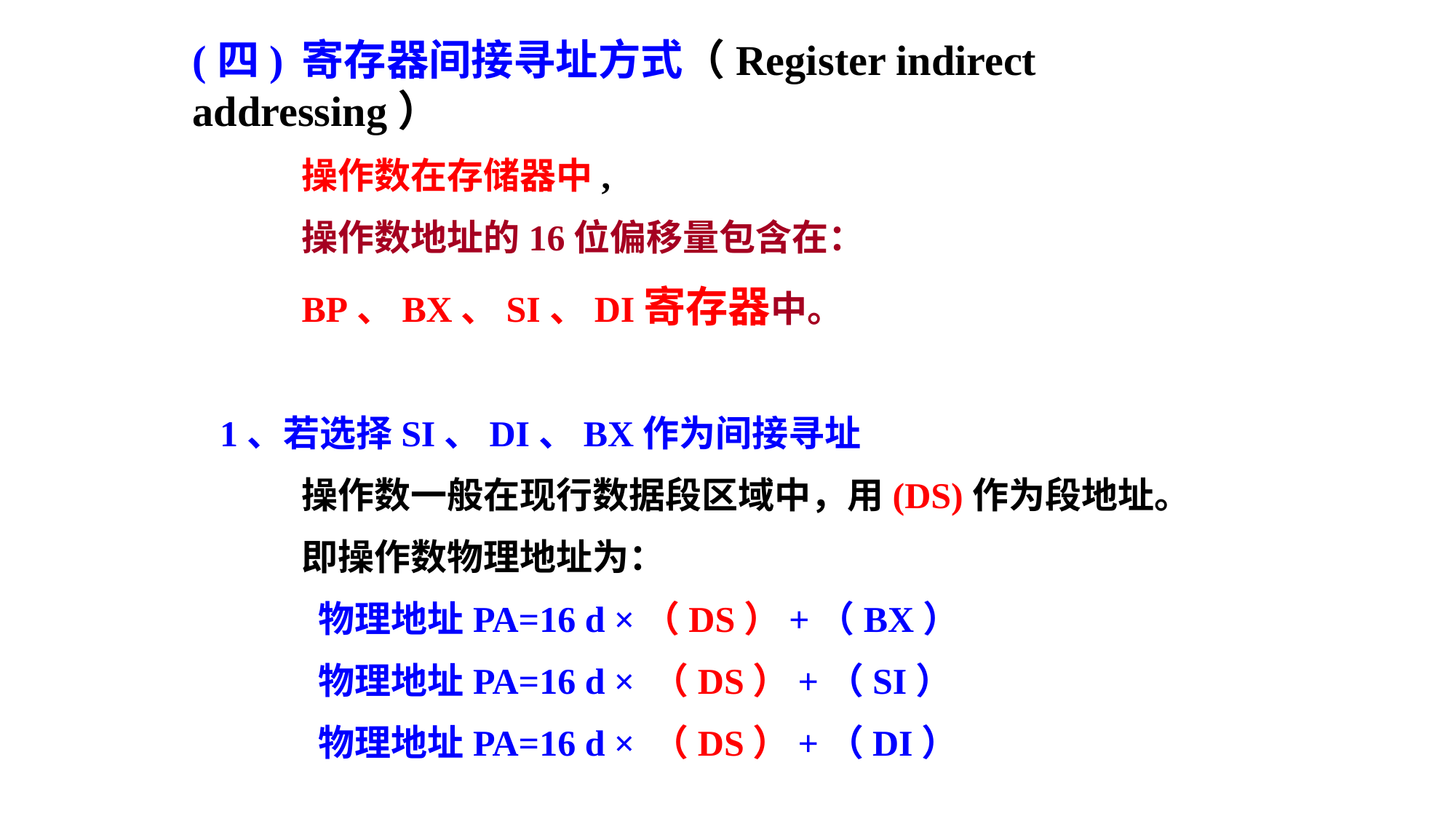

(四)	寄存器间接寻址方式（Register indirect addressing）
    	操作数在存储器中,
	操作数地址的16位偏移量包含在：
	BP、BX、SI、DI寄存器中。

   1、若选择SI、DI、BX作为间接寻址
	操作数一般在现行数据段区域中，用(DS)作为段地址。
	即操作数物理地址为：
	 物理地址PA=16 d ×（DS）+（BX）
     	 物理地址PA=16 d × （DS）+（SI）
     	 物理地址PA=16 d × （DS）+（DI）